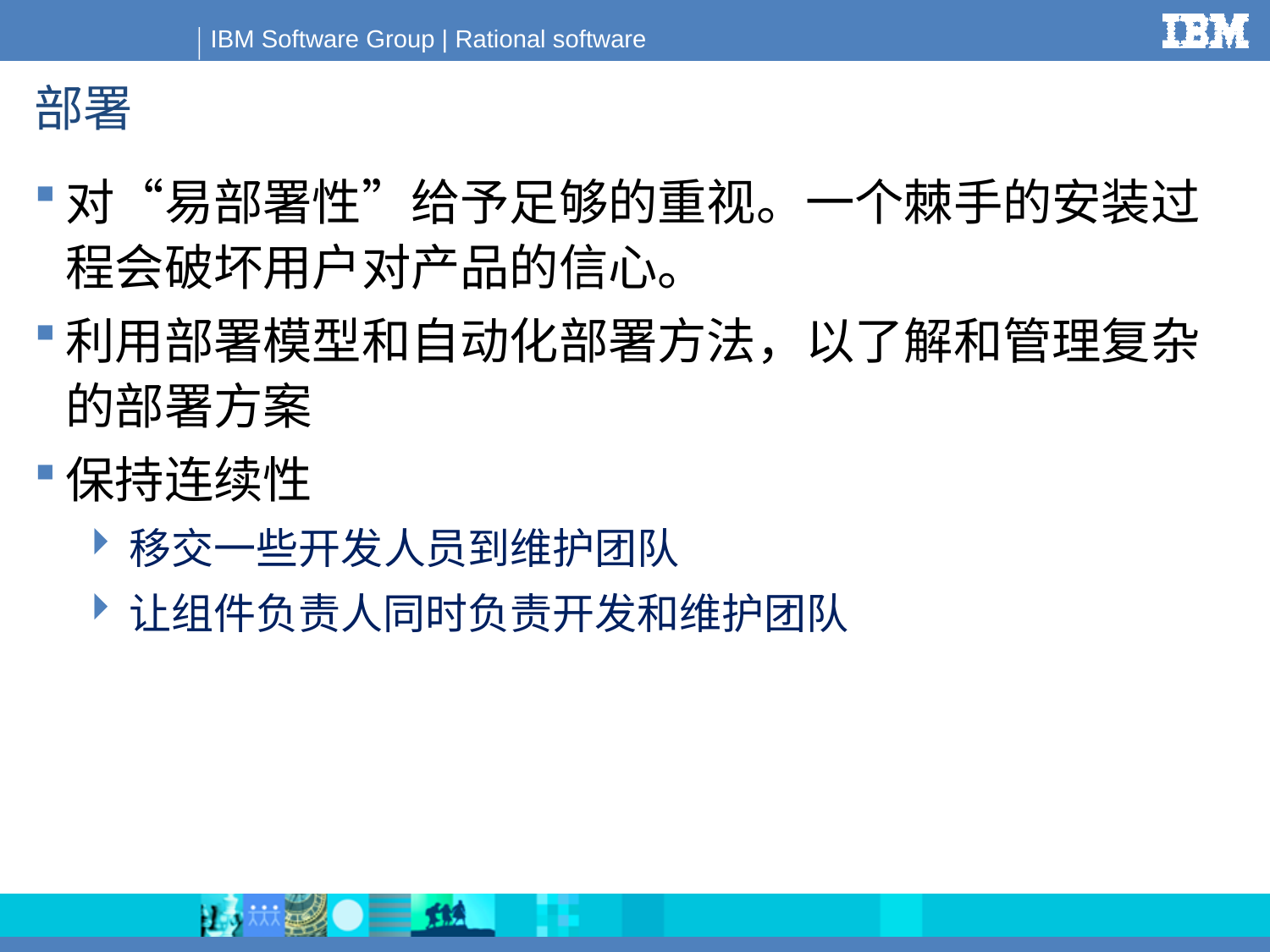

# 部署
对“易部署性”给予足够的重视。一个棘手的安装过程会破坏用户对产品的信心。
利用部署模型和自动化部署方法，以了解和管理复杂的部署方案
保持连续性
移交一些开发人员到维护团队
让组件负责人同时负责开发和维护团队